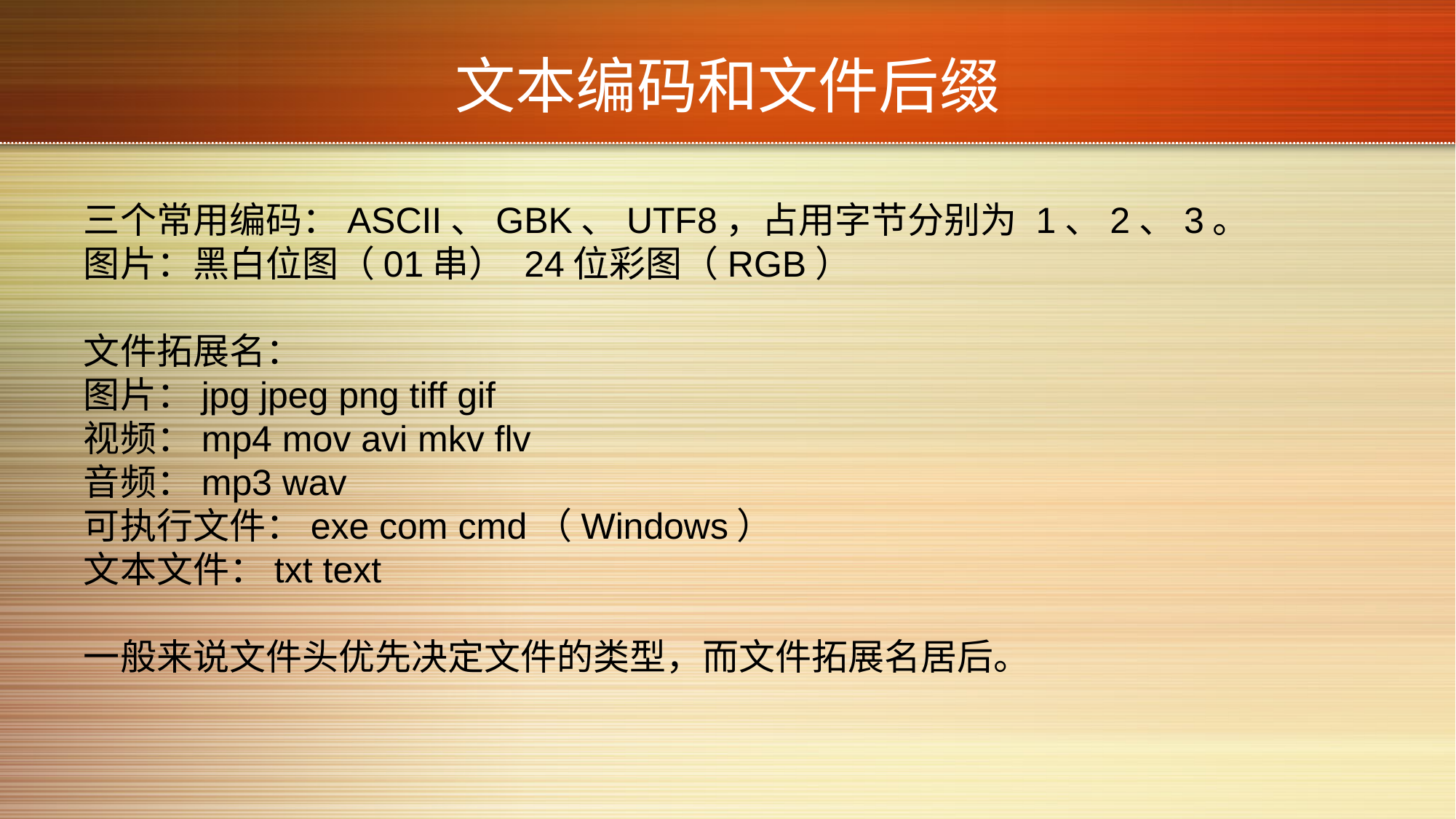

# 文本编码和文件后缀
三个常用编码：ASCII、GBK、UTF8，占用字节分别为 1、2、3。
图片：黑白位图（01串） 24位彩图（RGB）

文件拓展名：
图片：jpg jpeg png tiff gif
视频：mp4 mov avi mkv flv
音频：mp3 wav
可执行文件：exe com cmd（Windows）
文本文件：txt text

一般来说文件头优先决定文件的类型，而文件拓展名居后。